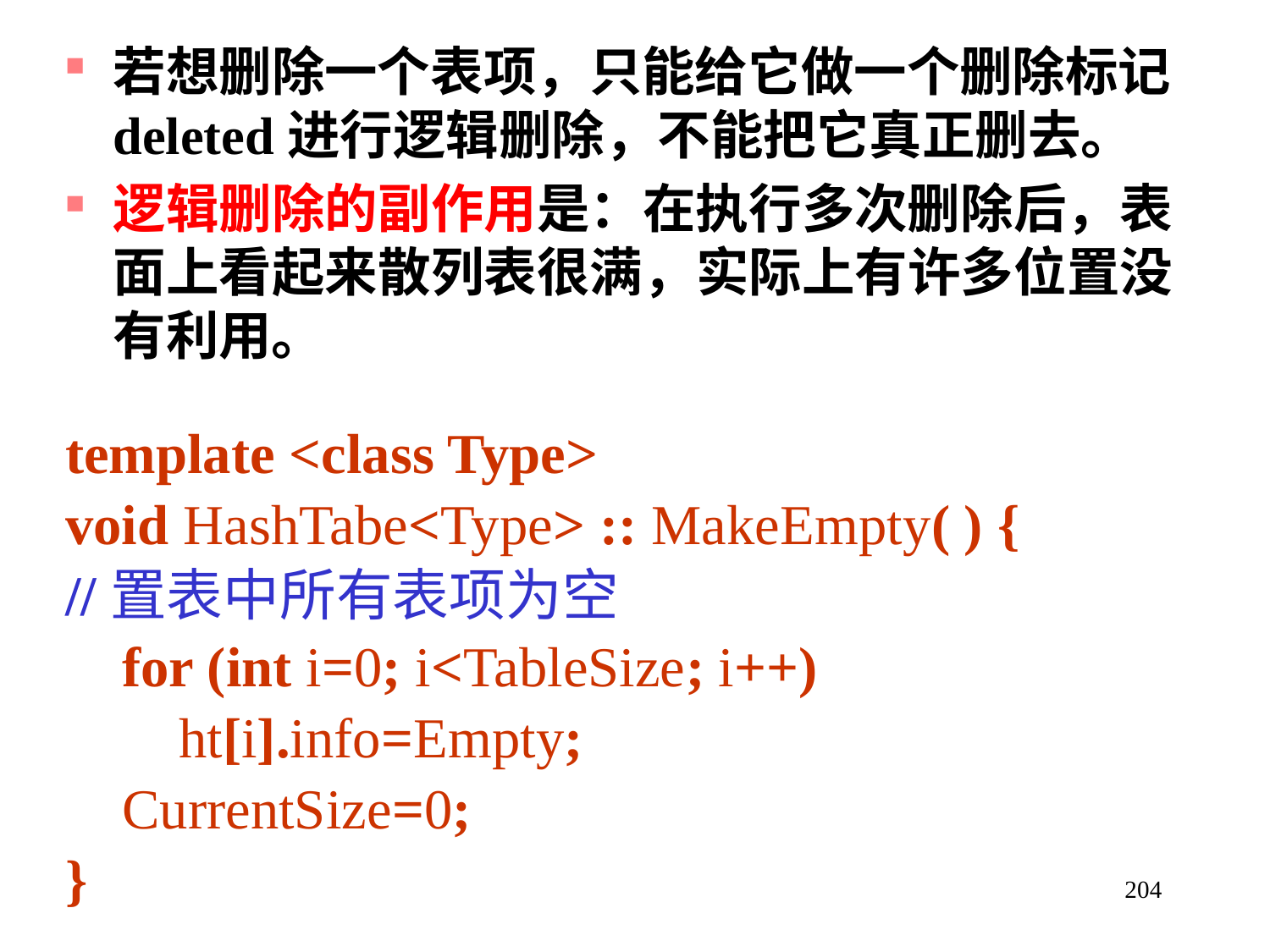

若想删除一个表项，只能给它做一个删除标记deleted进行逻辑删除，不能把它真正删去。
逻辑删除的副作用是：在执行多次删除后，表面上看起来散列表很满，实际上有许多位置没有利用。
template <class Type>
void HashTabe<Type> :: MakeEmpty( ) {
//置表中所有表项为空
    for (int i=0; i<TableSize; i++)
        ht[i].info=Empty;
    CurrentSize=0;
}
204